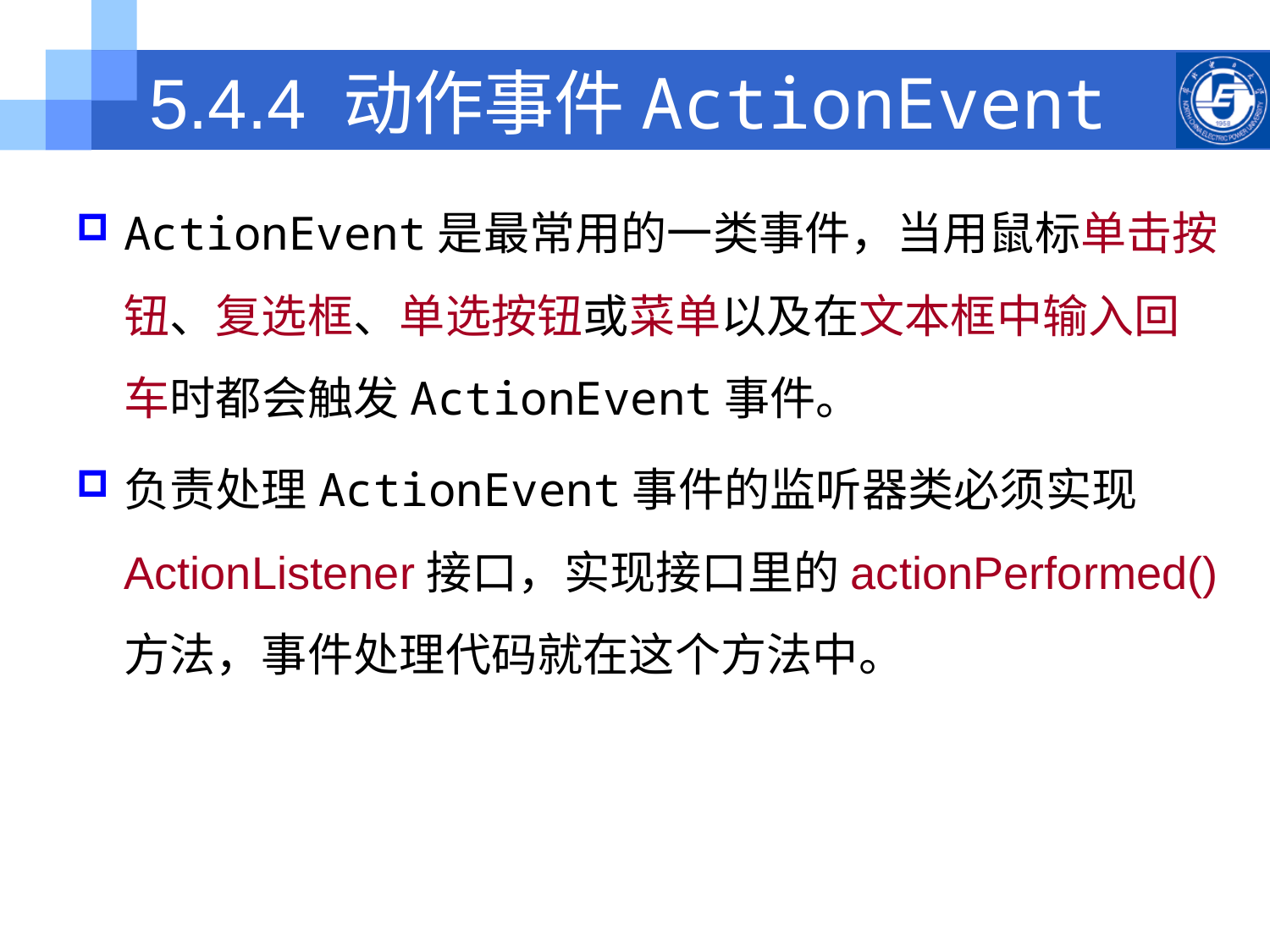

# 5.4.4 动作事件ActionEvent
ActionEvent是最常用的一类事件，当用鼠标单击按钮、复选框、单选按钮或菜单以及在文本框中输入回车时都会触发ActionEvent事件。
负责处理ActionEvent事件的监听器类必须实现ActionListener接口，实现接口里的actionPerformed()方法，事件处理代码就在这个方法中。